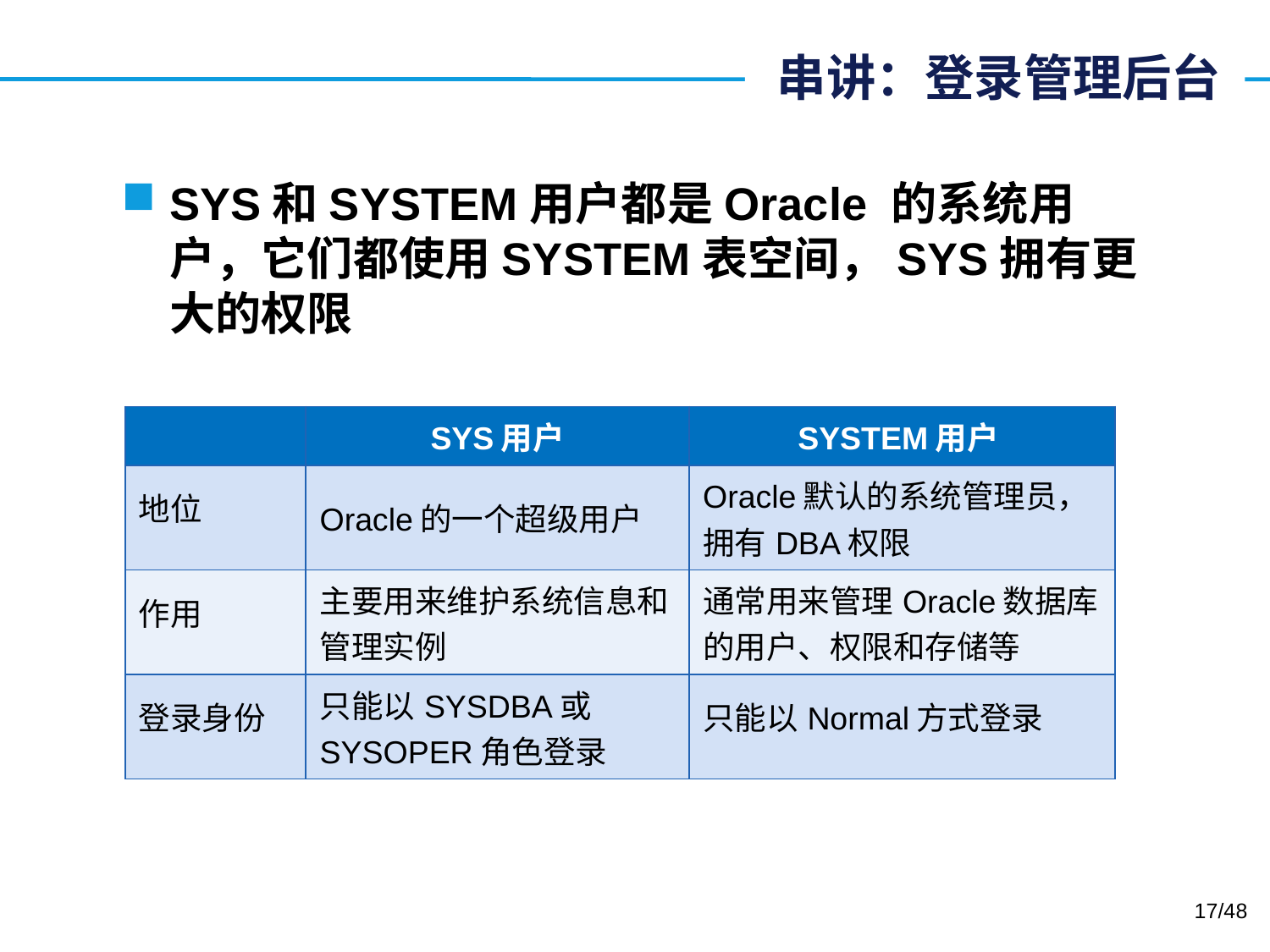

# 串讲：登录管理后台
SYS和SYSTEM用户都是Oracle 的系统用户，它们都使用SYSTEM表空间，SYS拥有更大的权限

|  | SYS用户 | SYSTEM用户 |
| --- | --- | --- |
| 地位 | Oracle的一个超级用户 | Oracle默认的系统管理员，拥有DBA权限 |
| 作用 | 主要用来维护系统信息和管理实例 | 通常用来管理Oracle数据库的用户、权限和存储等 |
| 登录身份 | 只能以SYSDBA或SYSOPER角色登录 | 只能以Normal方式登录 |
17/48